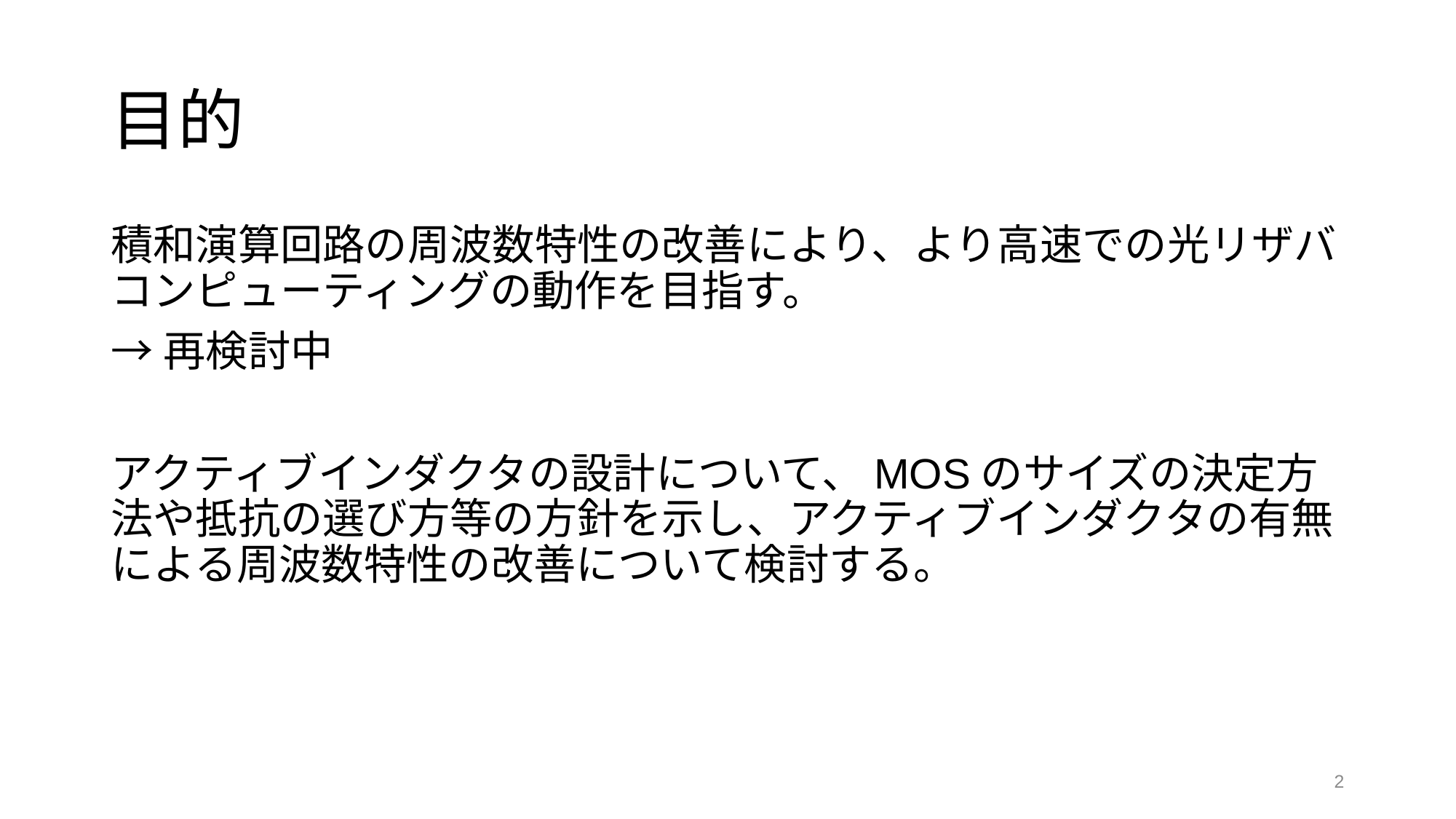

# 目的
積和演算回路の周波数特性の改善により、より高速での光リザバコンピューティングの動作を目指す。
→再検討中

アクティブインダクタの設計について、MOSのサイズの決定方法や抵抗の選び方等の方針を示し、アクティブインダクタの有無による周波数特性の改善について検討する。
2